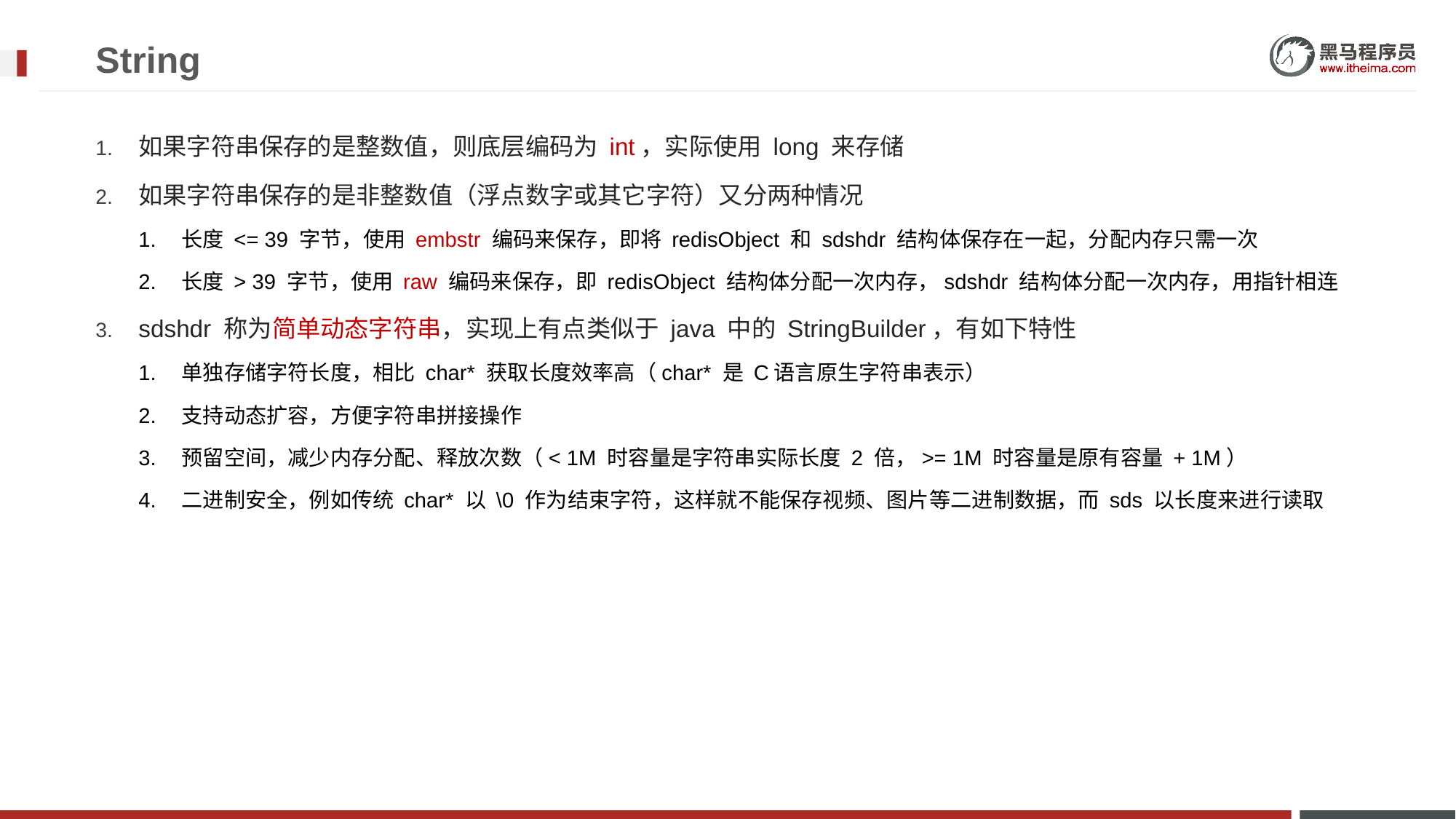

# String
如果字符串保存的是整数值，则底层编码为 int，实际使用 long 来存储
如果字符串保存的是非整数值（浮点数字或其它字符）又分两种情况
长度 <= 39 字节，使用 embstr 编码来保存，即将 redisObject 和 sdshdr 结构体保存在一起，分配内存只需一次
长度 > 39 字节，使用 raw 编码来保存，即 redisObject 结构体分配一次内存，sdshdr 结构体分配一次内存，用指针相连
sdshdr 称为简单动态字符串，实现上有点类似于 java 中的 StringBuilder，有如下特性
单独存储字符长度，相比 char* 获取长度效率高（char* 是 C语言原生字符串表示）
支持动态扩容，方便字符串拼接操作
预留空间，减少内存分配、释放次数（< 1M 时容量是字符串实际长度 2 倍，>= 1M 时容量是原有容量 + 1M）
二进制安全，例如传统 char* 以 \0 作为结束字符，这样就不能保存视频、图片等二进制数据，而 sds 以长度来进行读取